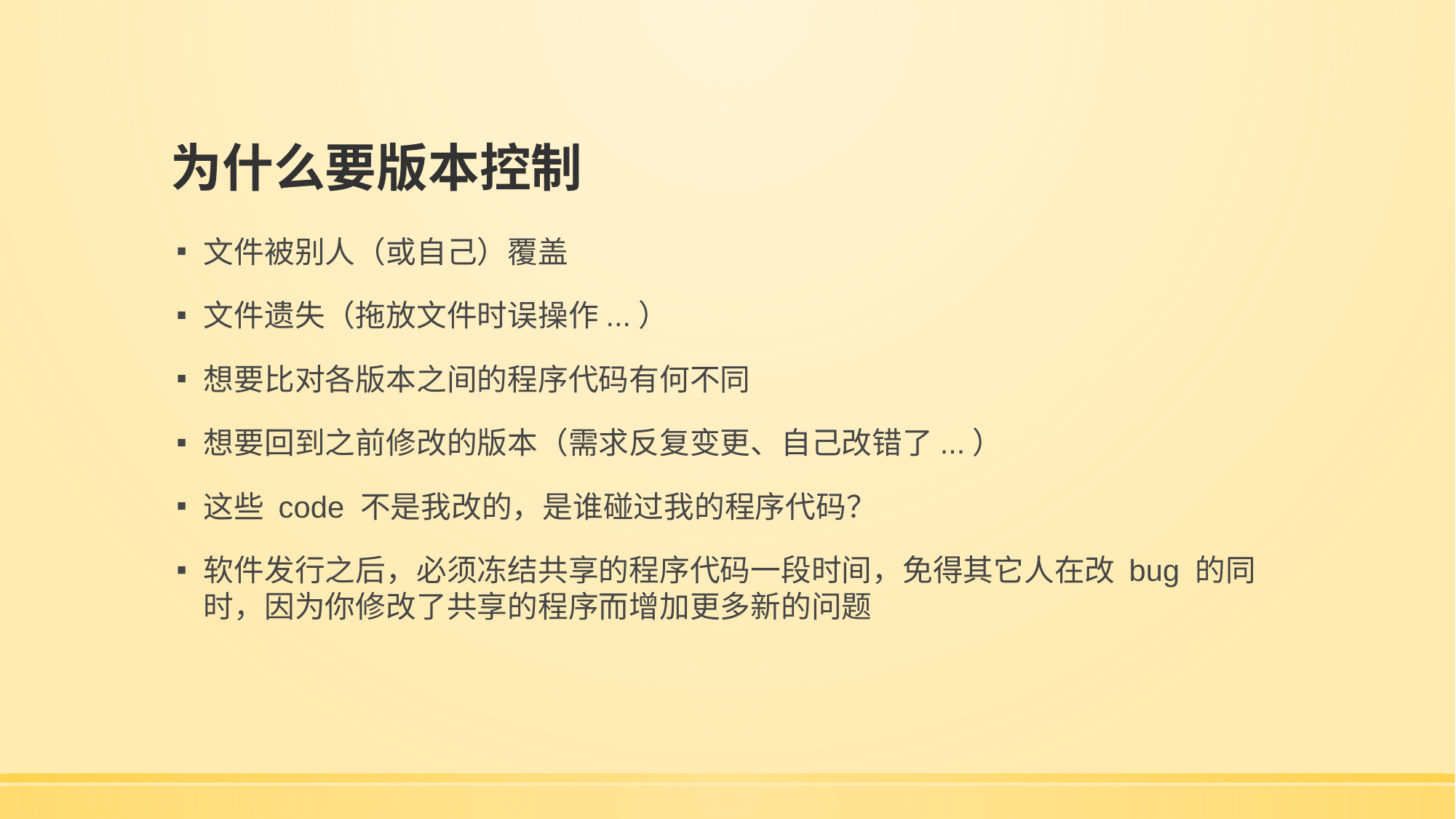

# 为什么要版本控制
文件被别人（或自己）覆盖
文件遗失（拖放文件时误操作...）
想要比对各版本之间的程序代码有何不同
想要回到之前修改的版本（需求反复变更、自己改错了...）
这些 code 不是我改的，是谁碰过我的程序代码？
软件发行之后，必须冻结共享的程序代码一段时间，免得其它人在改 bug 的同时，因为你修改了共享的程序而增加更多新的问题